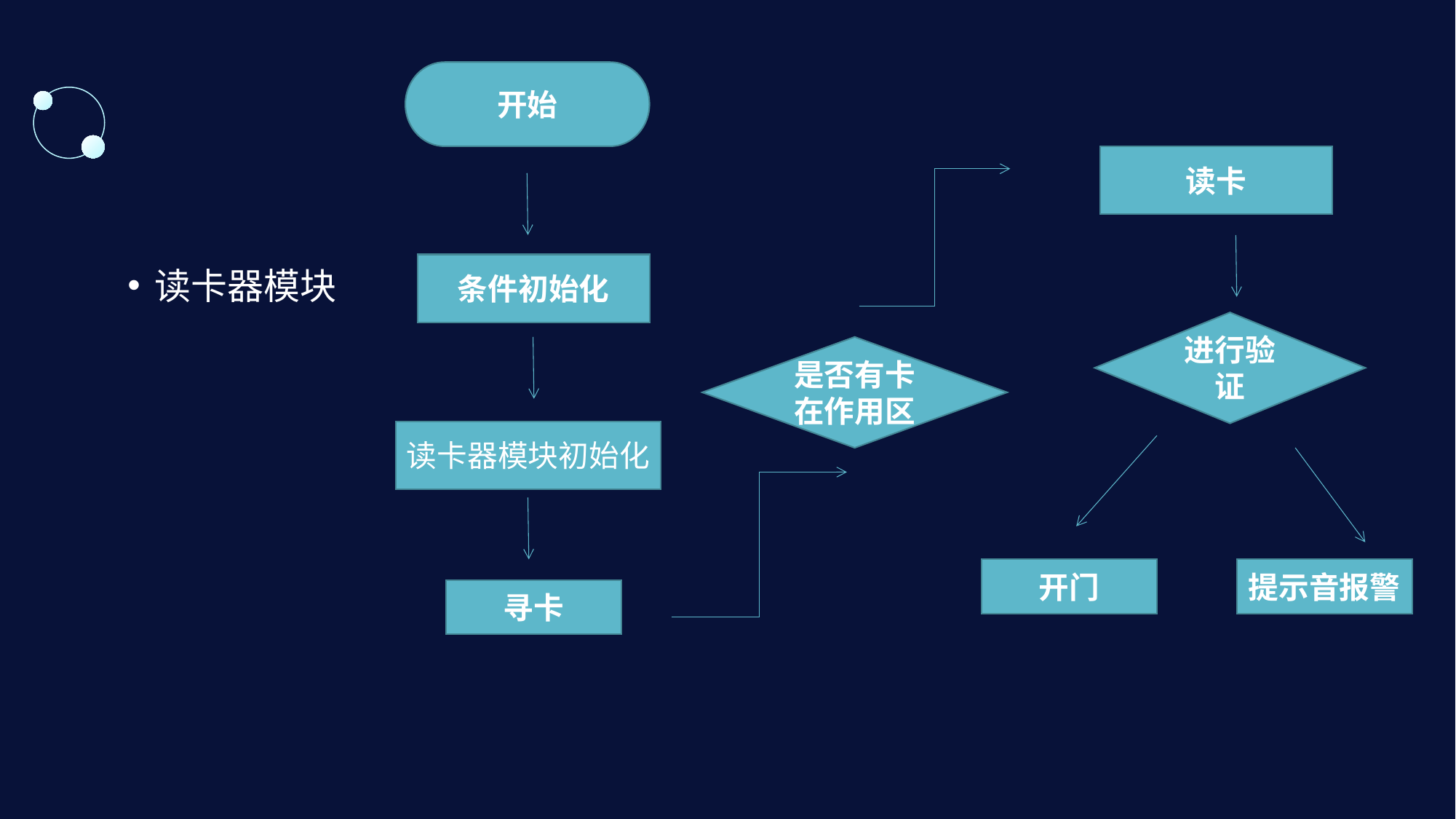

开始
读卡
条件初始化
读卡器模块
进行验证
是否有卡在作用区
读卡器模块初始化
开门
提示音报警
寻卡